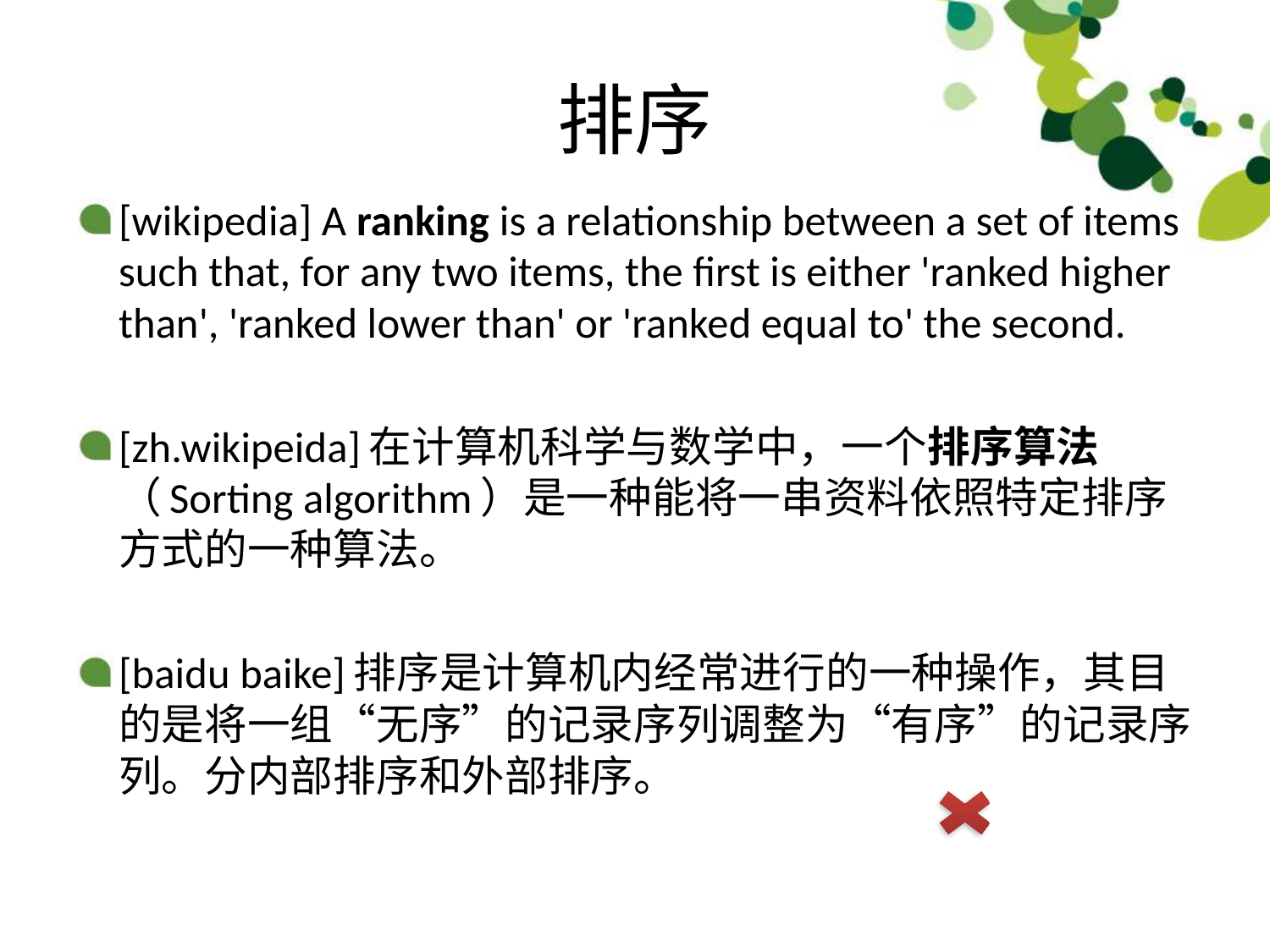

# 排序
[wikipedia] A ranking is a relationship between a set of items such that, for any two items, the first is either 'ranked higher than', 'ranked lower than' or 'ranked equal to' the second.

[zh.wikipeida]在计算机科学与数学中，一个排序算法（Sorting algorithm）是一种能将一串资料依照特定排序方式的一种算法。

[baidu baike]排序是计算机内经常进行的一种操作，其目的是将一组“无序”的记录序列调整为“有序”的记录序列。分内部排序和外部排序。